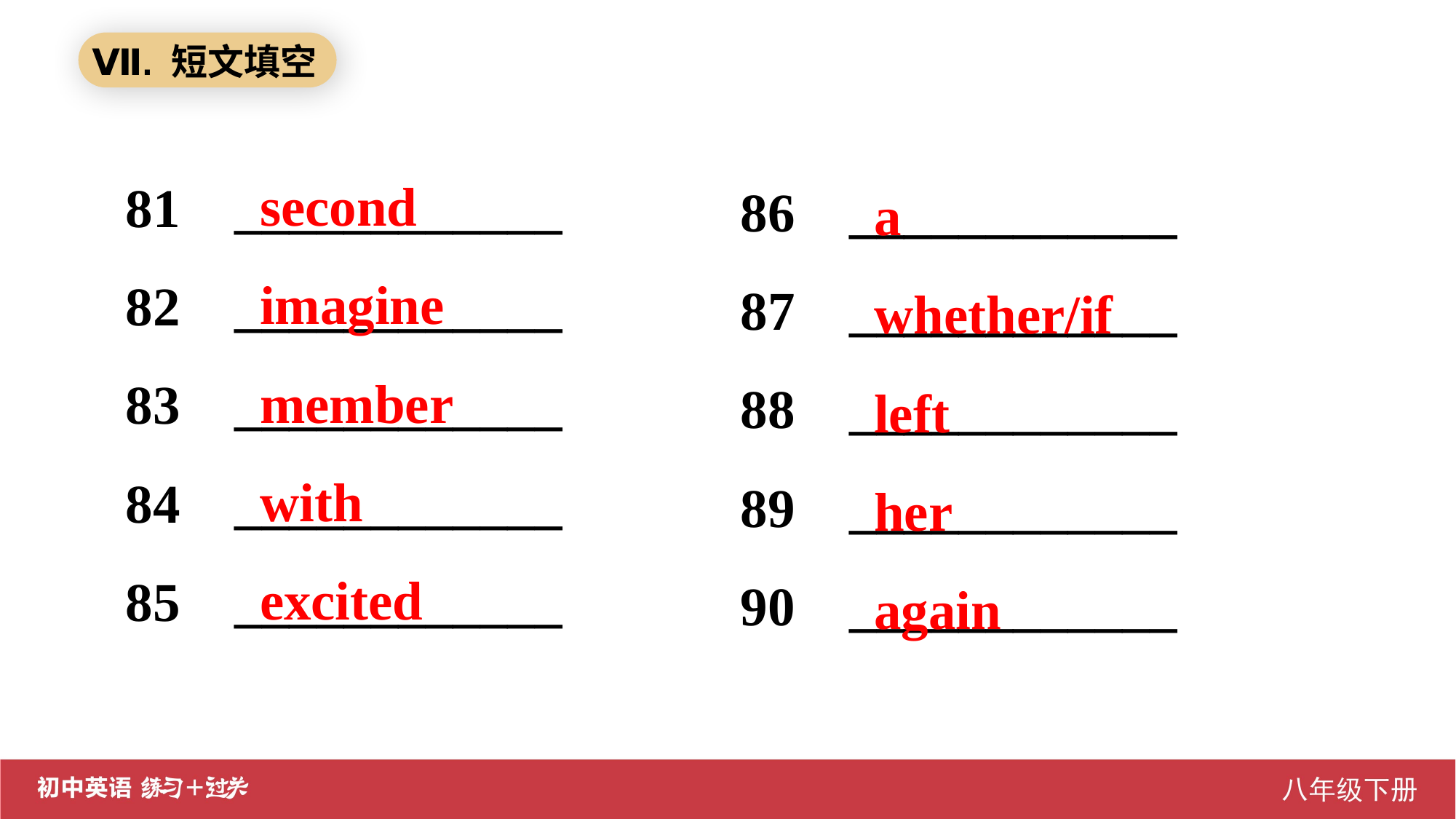

Ⅶ. 短文填空
second
imagine
member
with
excited
81    ____________
82    ____________
83    ____________
84    ____________
85    ____________
86    ____________
87    ____________
88    ____________
89    ____________
90    ____________
a
whether/if
left
her
again